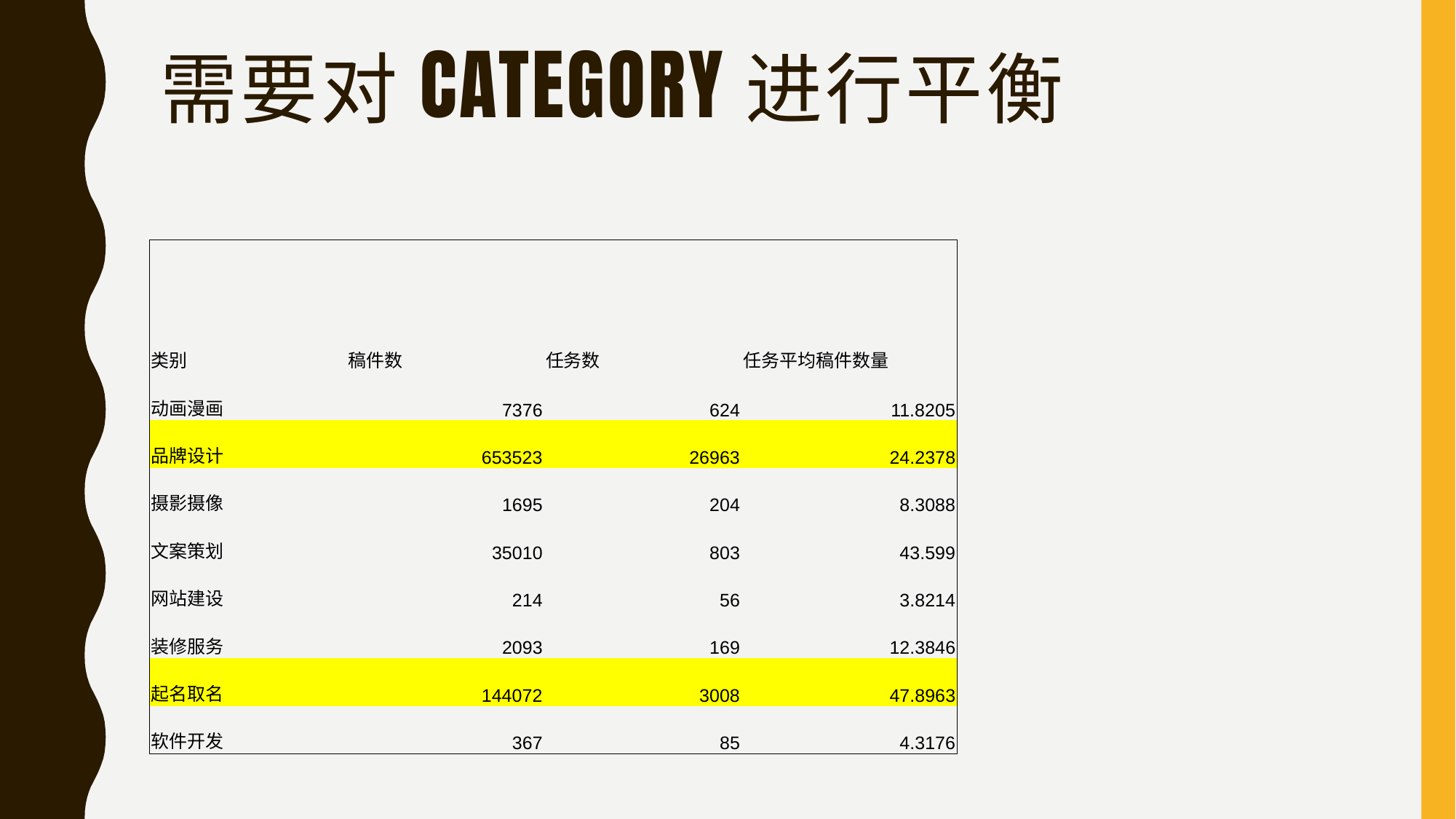

# 需要对category进行平衡
| 类别 | 稿件数 | 任务数 | 任务平均稿件数量 |
| --- | --- | --- | --- |
| 动画漫画 | 7376 | 624 | 11.8205 |
| 品牌设计 | 653523 | 26963 | 24.2378 |
| 摄影摄像 | 1695 | 204 | 8.3088 |
| 文案策划 | 35010 | 803 | 43.599 |
| 网站建设 | 214 | 56 | 3.8214 |
| 装修服务 | 2093 | 169 | 12.3846 |
| 起名取名 | 144072 | 3008 | 47.8963 |
| 软件开发 | 367 | 85 | 4.3176 |